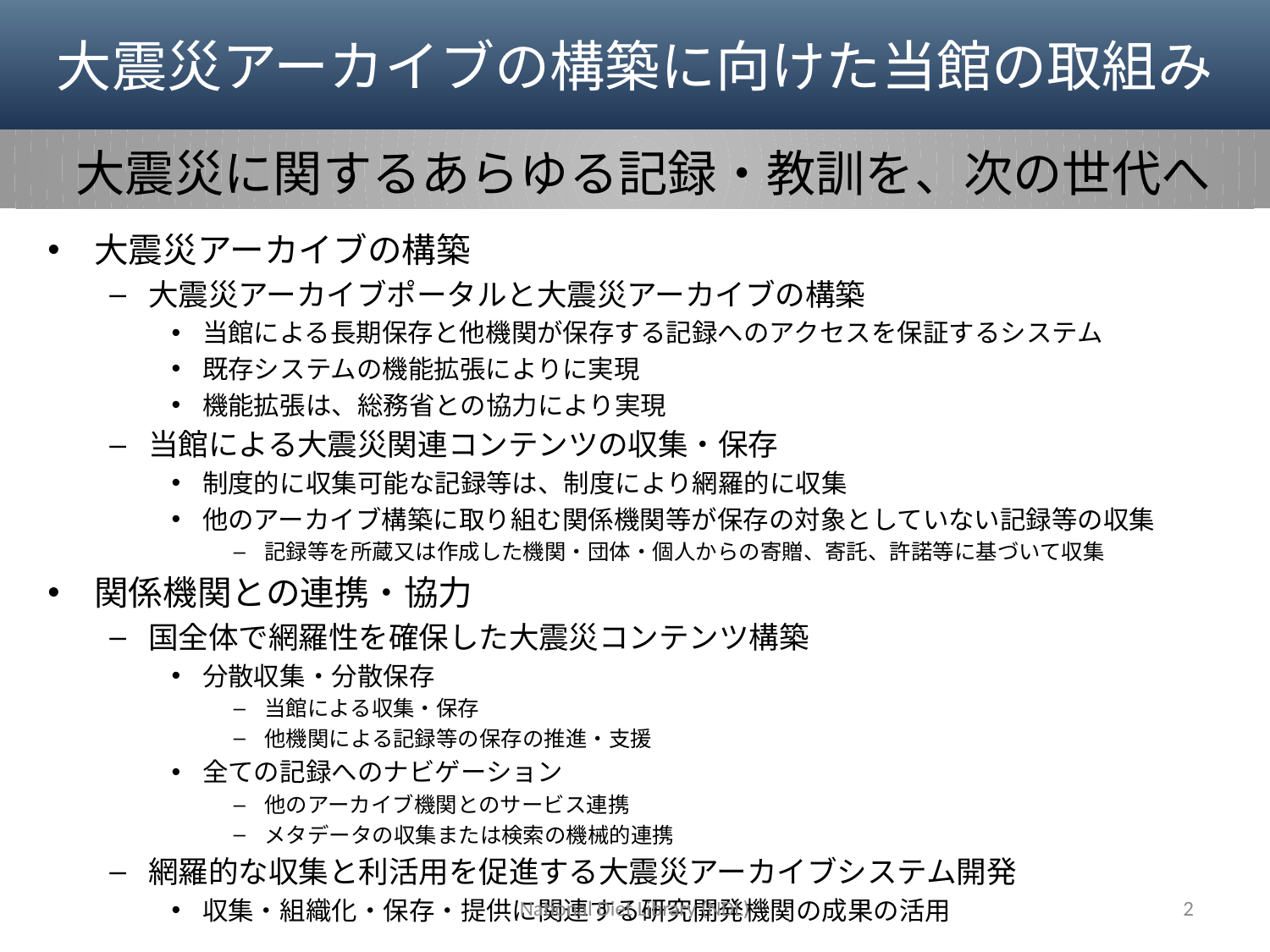

# 大震災アーカイブの構築に向けた当館の取組み
大震災に関するあらゆる記録・教訓を、次の世代へ
大震災アーカイブの構築
大震災アーカイブポータルと大震災アーカイブの構築
当館による長期保存と他機関が保存する記録へのアクセスを保証するシステム
既存システムの機能拡張によりに実現
機能拡張は、総務省との協力により実現
当館による大震災関連コンテンツの収集・保存
制度的に収集可能な記録等は、制度により網羅的に収集
他のアーカイブ構築に取り組む関係機関等が保存の対象としていない記録等の収集
記録等を所蔵又は作成した機関・団体・個人からの寄贈、寄託、許諾等に基づいて収集
関係機関との連携・協力
国全体で網羅性を確保した大震災コンテンツ構築
分散収集・分散保存
当館による収集・保存
他機関による記録等の保存の推進・支援
全ての記録へのナビゲーション
他のアーカイブ機関とのサービス連携
メタデータの収集または検索の機械的連携
網羅的な収集と利活用を促進する大震災アーカイブシステム開発
収集・組織化・保存・提供に関連する研究開発機関の成果の活用
National Diet Library (NDL)
2